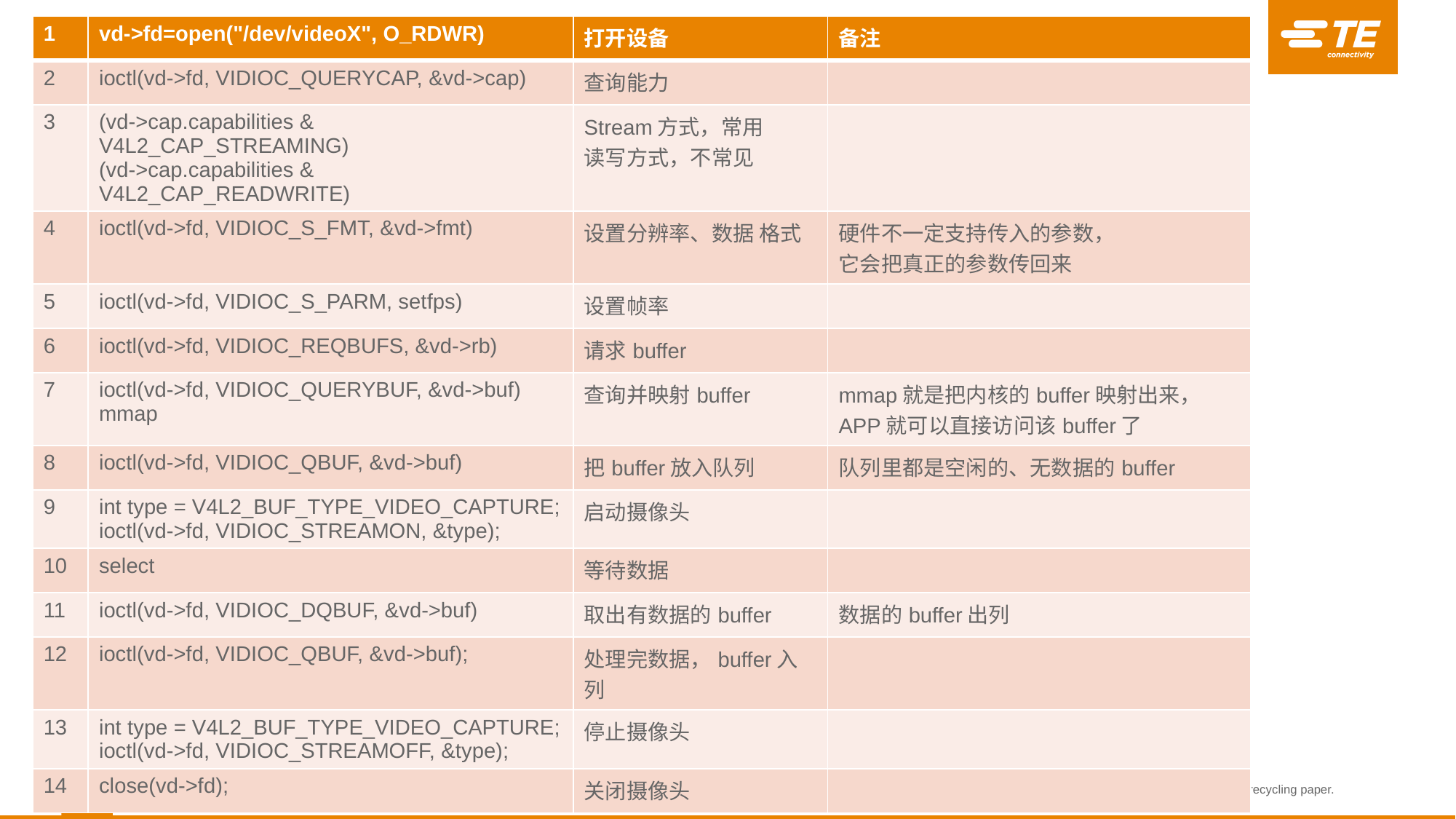

| 1 | vd->fd=open("/dev/videoX", O\_RDWR) | 打开设备 | 备注 |
| --- | --- | --- | --- |
| 2 | ioctl(vd->fd, VIDIOC\_QUERYCAP, &vd->cap) | 查询能力 |  |
| 3 | (vd->cap.capabilities & V4L2\_CAP\_STREAMING) (vd->cap.capabilities & V4L2\_CAP\_READWRITE) | Stream方式，常用 读写方式，不常见 |  |
| 4 | ioctl(vd->fd, VIDIOC\_S\_FMT, &vd->fmt) | 设置分辨率、数据 格式 | 硬件不一定支持传入的参数， 它会把真正的参数传回来 |
| 5 | ioctl(vd->fd, VIDIOC\_S\_PARM, setfps) | 设置帧率 |  |
| 6 | ioctl(vd->fd, VIDIOC\_REQBUFS, &vd->rb) | 请求buffer |  |
| 7 | ioctl(vd->fd, VIDIOC\_QUERYBUF, &vd->buf) mmap | 查询并映射buffer | mmap就是把内核的buffer映射出来， APP就可以直接访问该buffer了 |
| 8 | ioctl(vd->fd, VIDIOC\_QBUF, &vd->buf) | 把buffer放入队列 | 队列里都是空闲的、无数据的buffer |
| 9 | int type = V4L2\_BUF\_TYPE\_VIDEO\_CAPTURE; ioctl(vd->fd, VIDIOC\_STREAMON, &type); | 启动摄像头 |  |
| 10 | select | 等待数据 |  |
| 11 | ioctl(vd->fd, VIDIOC\_DQBUF, &vd->buf) | 取出有数据的buffer | 数据的buffer出列 |
| 12 | ioctl(vd->fd, VIDIOC\_QBUF, &vd->buf); | 处理完数据，buffer入列 |  |
| 13 | int type = V4L2\_BUF\_TYPE\_VIDEO\_CAPTURE; ioctl(vd->fd, VIDIOC\_STREAMOFF, &type); | 停止摄像头 |  |
| 14 | close(vd->fd); | 关闭摄像头 |  |
5